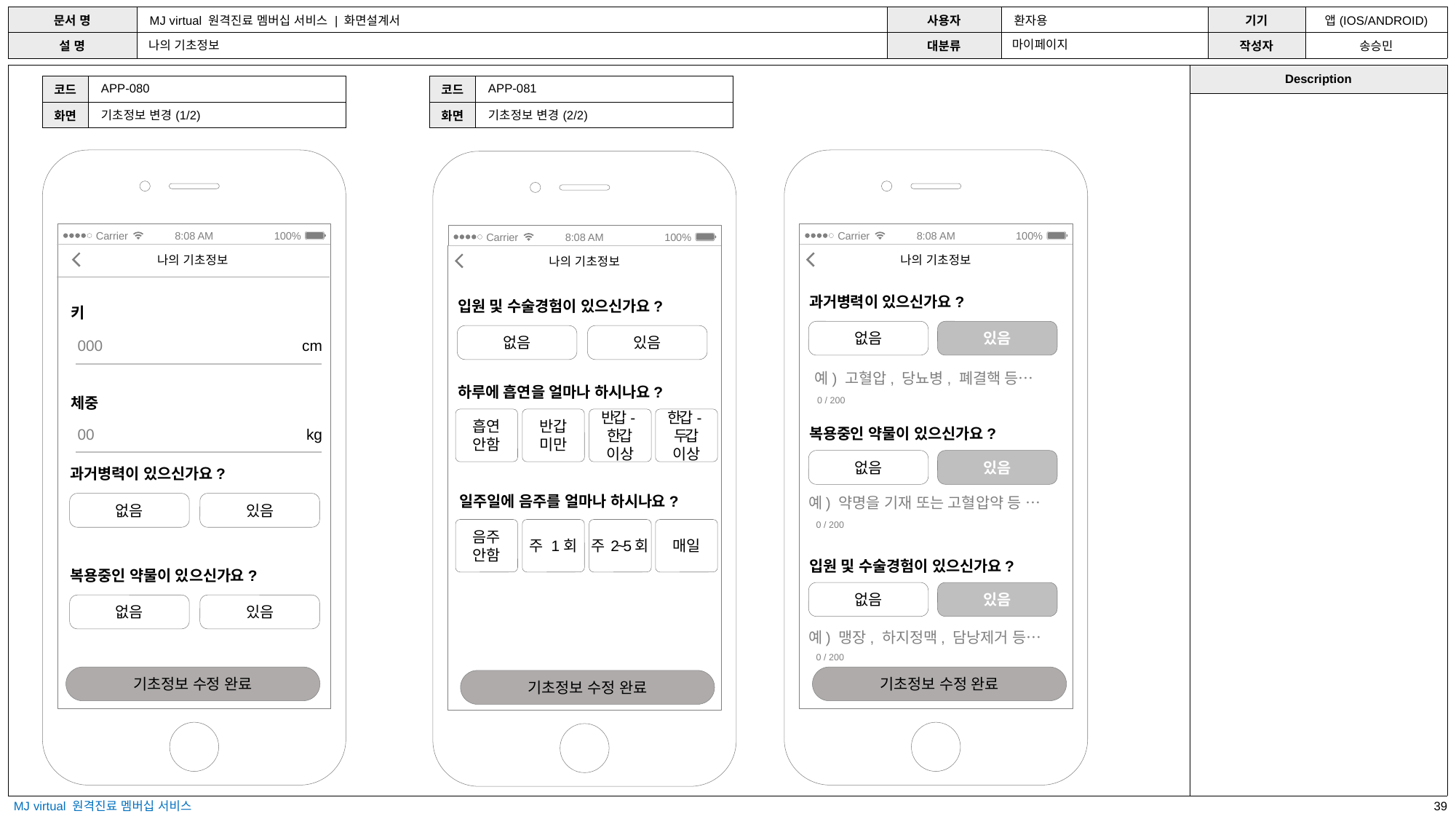

마이페이지
나의 기초정보
| 코드 | APP-080 |
| --- | --- |
| 화면 | 기초정보 변경(1/2) |
| 코드 | APP-081 |
| --- | --- |
| 화면 | 기초정보 변경(2/2) |

8:08 AM
Carrier
100%

8:08 AM
Carrier
100%

8:08 AM
Carrier
100%

나의 기초정보
나의 기초정보
나의 기초정보

과거병력이 있으신가요?

입원 및 수술경험이 있으신가요?

키
없음
있음
없음
있음
000
cm

하루에 흡연을 얼마나 하시나요?
예) 고혈압, 당뇨병, 폐결핵 등…

체중
0 / 200

복용중인 약물이 있으신가요?
흡연
안함
반갑
미만
반갑-한갑
이상
한갑-두갑
이상
00
kg

과거병력이 있으신가요?
없음
있음

일주일에 음주를 얼마나 하시나요?
예) 약명을 기재 또는 고혈압약 등 …
없음
있음
0 / 200
음주
안함
주 1회
주 2~5회
매일

입원 및 수술경험이 있으신가요?

복용중인 약물이 있으신가요?
없음
있음
없음
있음
가족력
예) 맹장, 하지정맥, 담낭제거 등…
0 / 200
기초정보 수정 완료
기초정보 수정 완료
기초정보 수정 완료